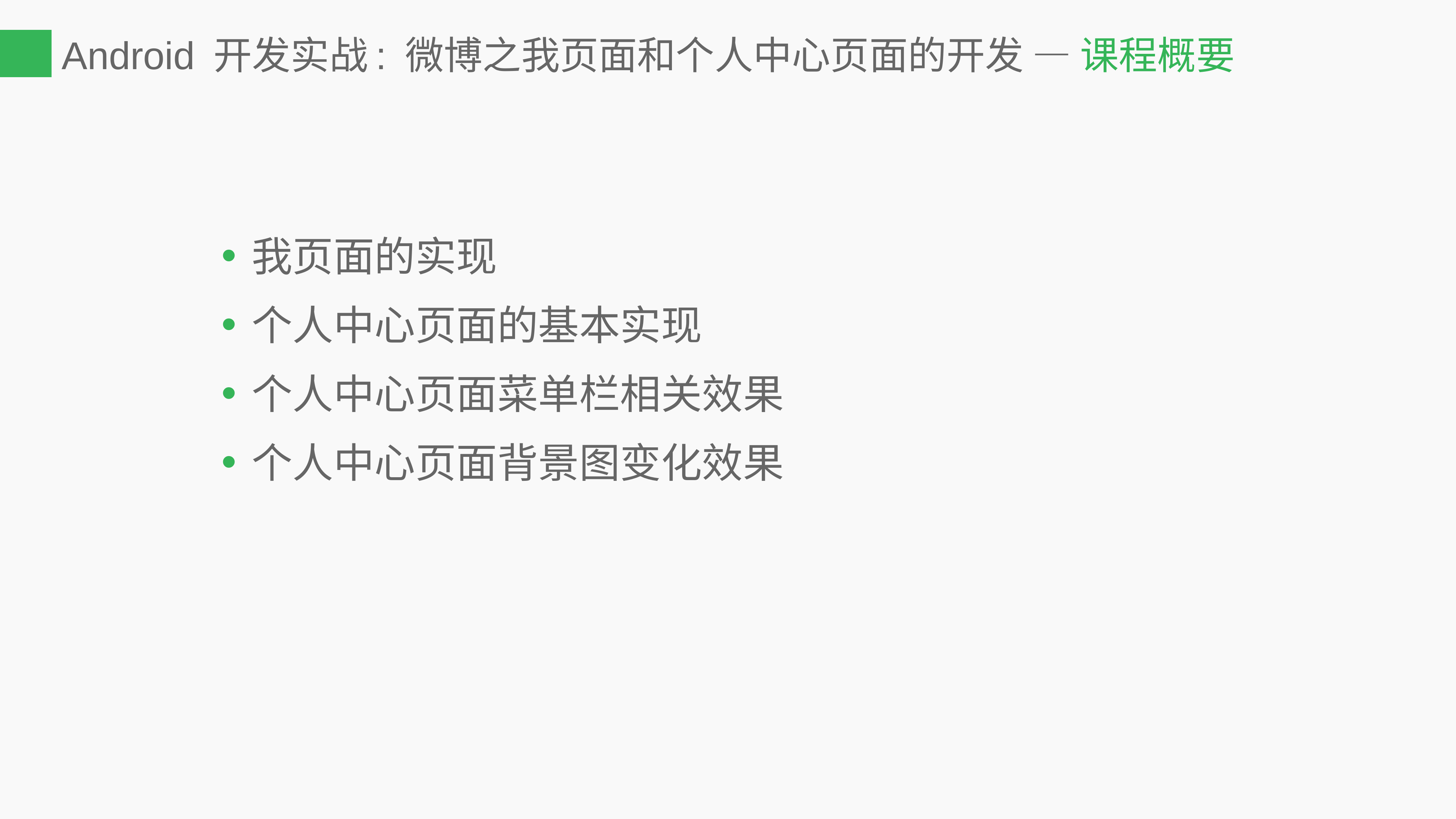

# Android 开发实战: 微博之我页面和个人中心页面的开发 — 课程概要
我页面的实现
个人中心页面的基本实现
个人中心页面菜单栏相关效果
个人中心页面背景图变化效果